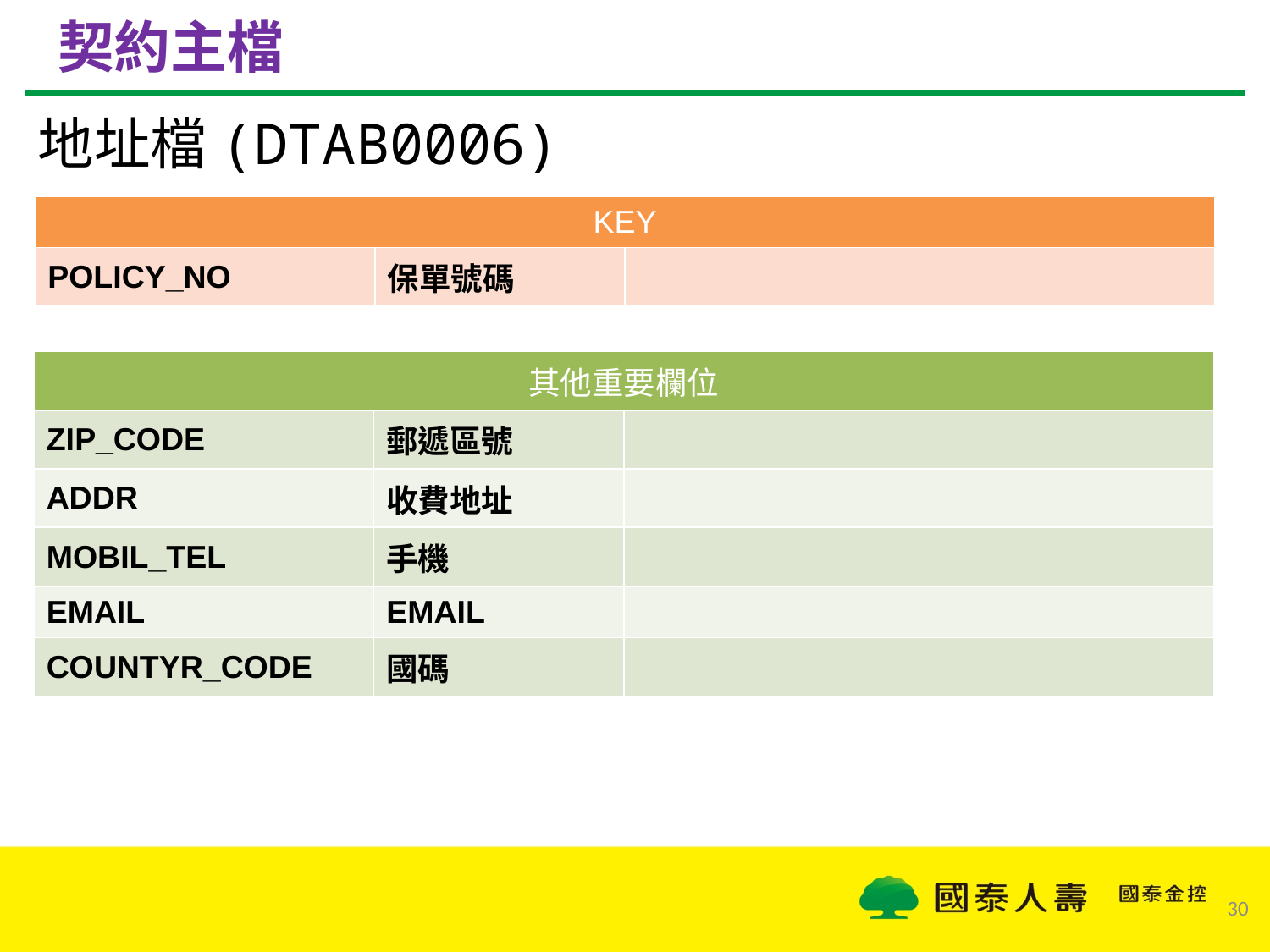

# 契約主檔

地址檔(DTAB0006)
| KEY |  |  |
| --- | --- | --- |
| POLICY\_NO | 保單號碼 |  |
| 其他重要欄位 |  |  |
| --- | --- | --- |
| ZIP\_CODE | 郵遞區號 |  |
| ADDR | 收費地址 |  |
| MOBIL\_TEL | 手機 |  |
| EMAIL | EMAIL |  |
| COUNTYR\_CODE | 國碼 |  |
30